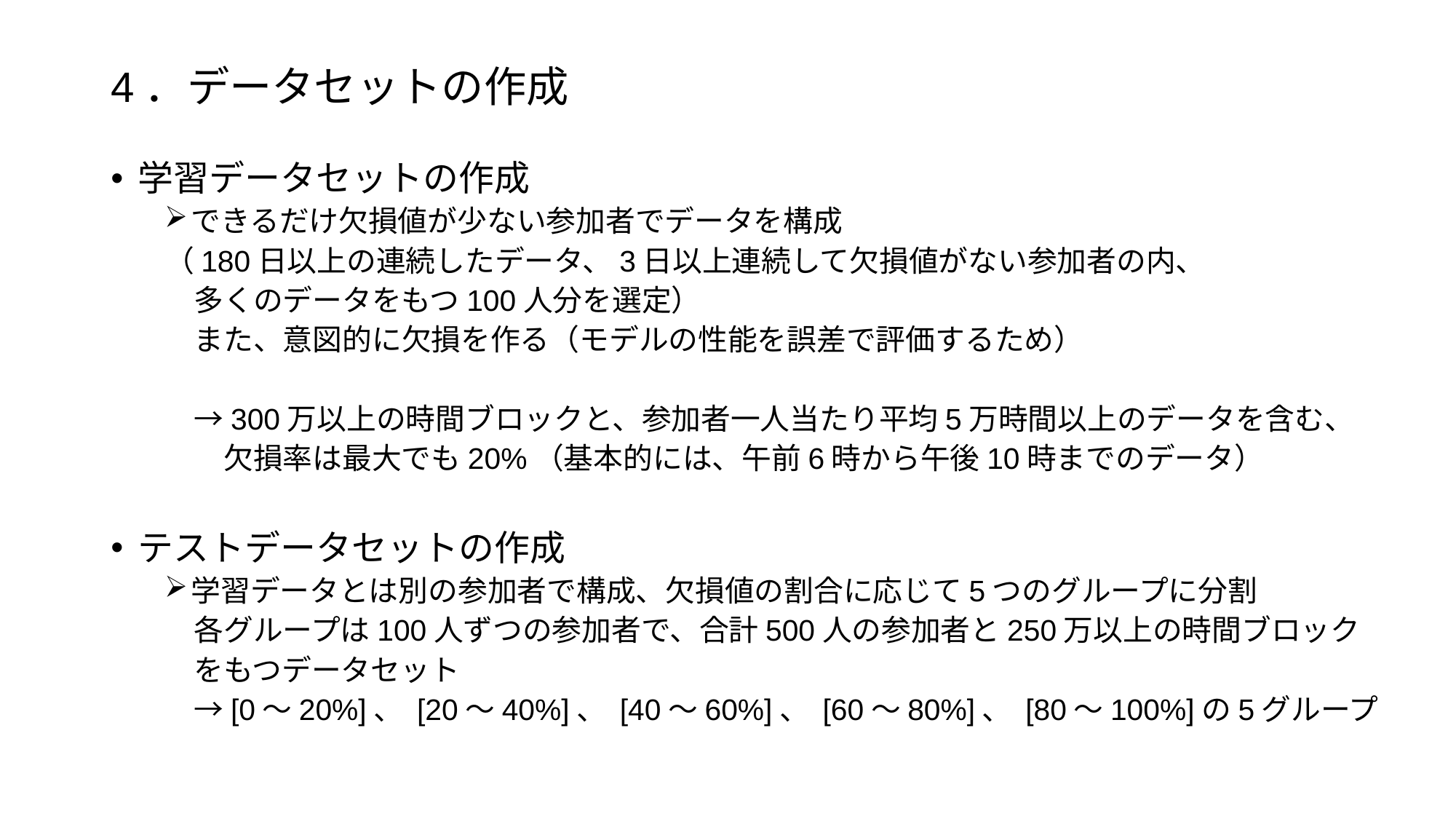

# 4．データセットの作成
学習データセットの作成
できるだけ欠損値が少ない参加者でデータを構成
（180日以上の連続したデータ、3日以上連続して欠損値がない参加者の内、
　多くのデータをもつ100人分を選定）
　また、意図的に欠損を作る（モデルの性能を誤差で評価するため）

　→300万以上の時間ブロックと、参加者一人当たり平均5万時間以上のデータを含む、
　　欠損率は最大でも20%（基本的には、午前6時から午後10時までのデータ）

テストデータセットの作成
学習データとは別の参加者で構成、欠損値の割合に応じて5つのグループに分割
　各グループは100人ずつの参加者で、合計500人の参加者と250万以上の時間ブロック
　をもつデータセット
　→[0～20%]、 [20～40%]、 [40～60%]、 [60～80%]、 [80～100%]の5グループ